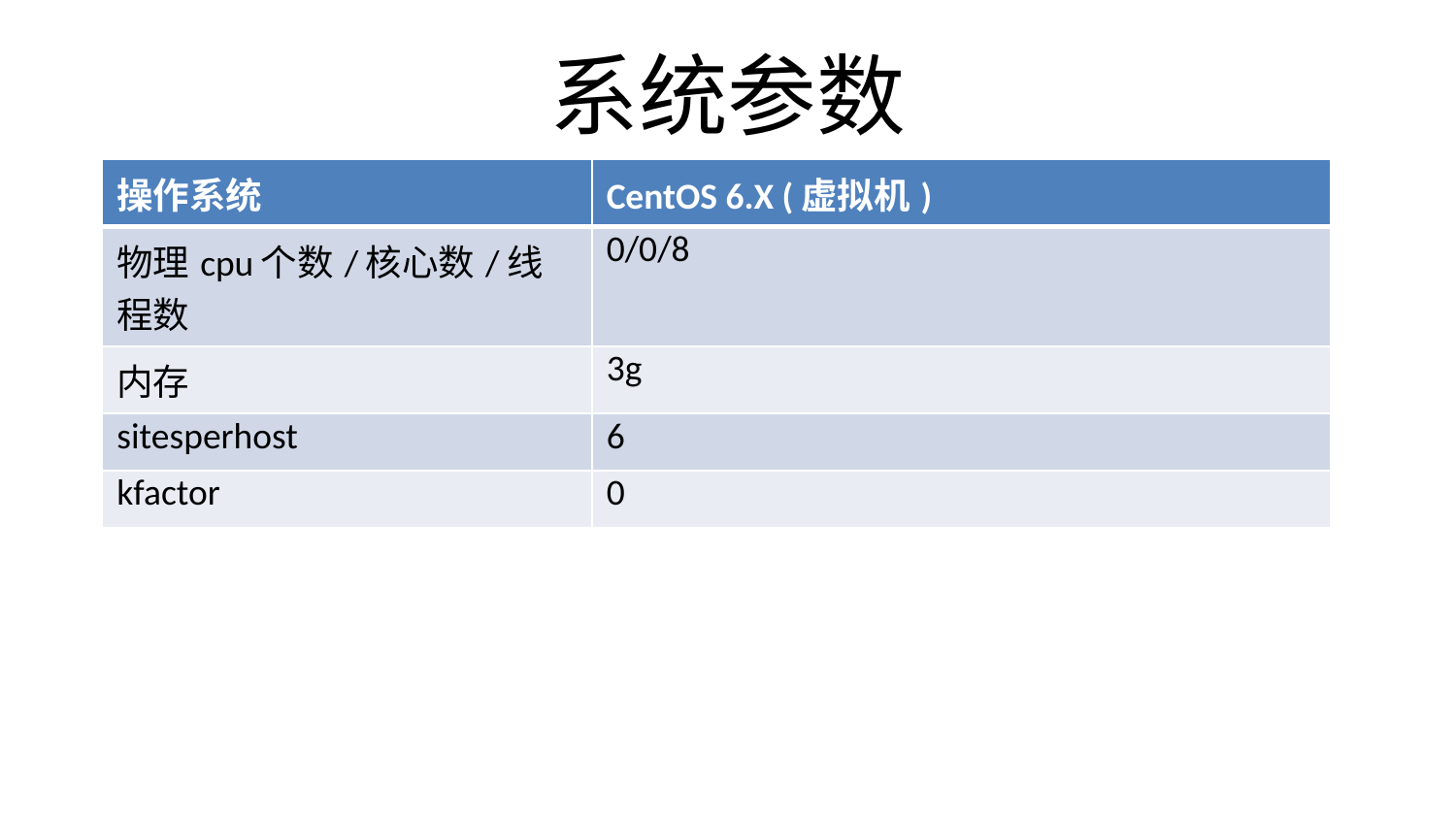

# 系统参数
| 操作系统 | CentOS 6.X (虚拟机) |
| --- | --- |
| 物理cpu个数/核心数/线程数 | 0/0/8 |
| 内存 | 3g |
| sitesperhost | 6 |
| kfactor | 0 |